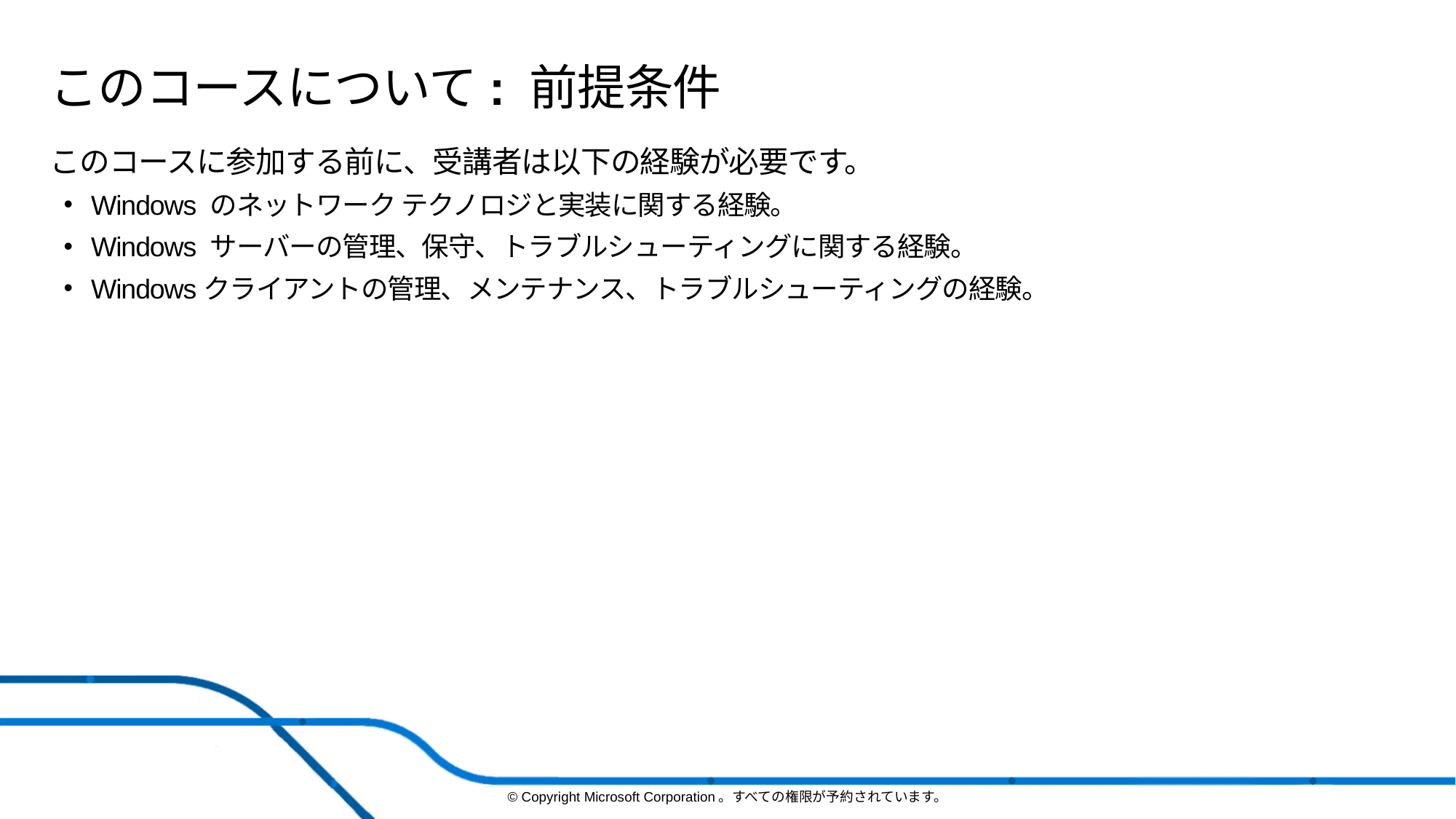

# このコースについて: 前提条件
このコースに参加する前に、受講者は以下の経験が必要です。
Windows のネットワーク テクノロジと実装に関する経験。
Windows サーバーの管理、保守、トラブルシューティングに関する経験。
Windowsクライアントの管理、メンテナンス、トラブルシューティングの経験。